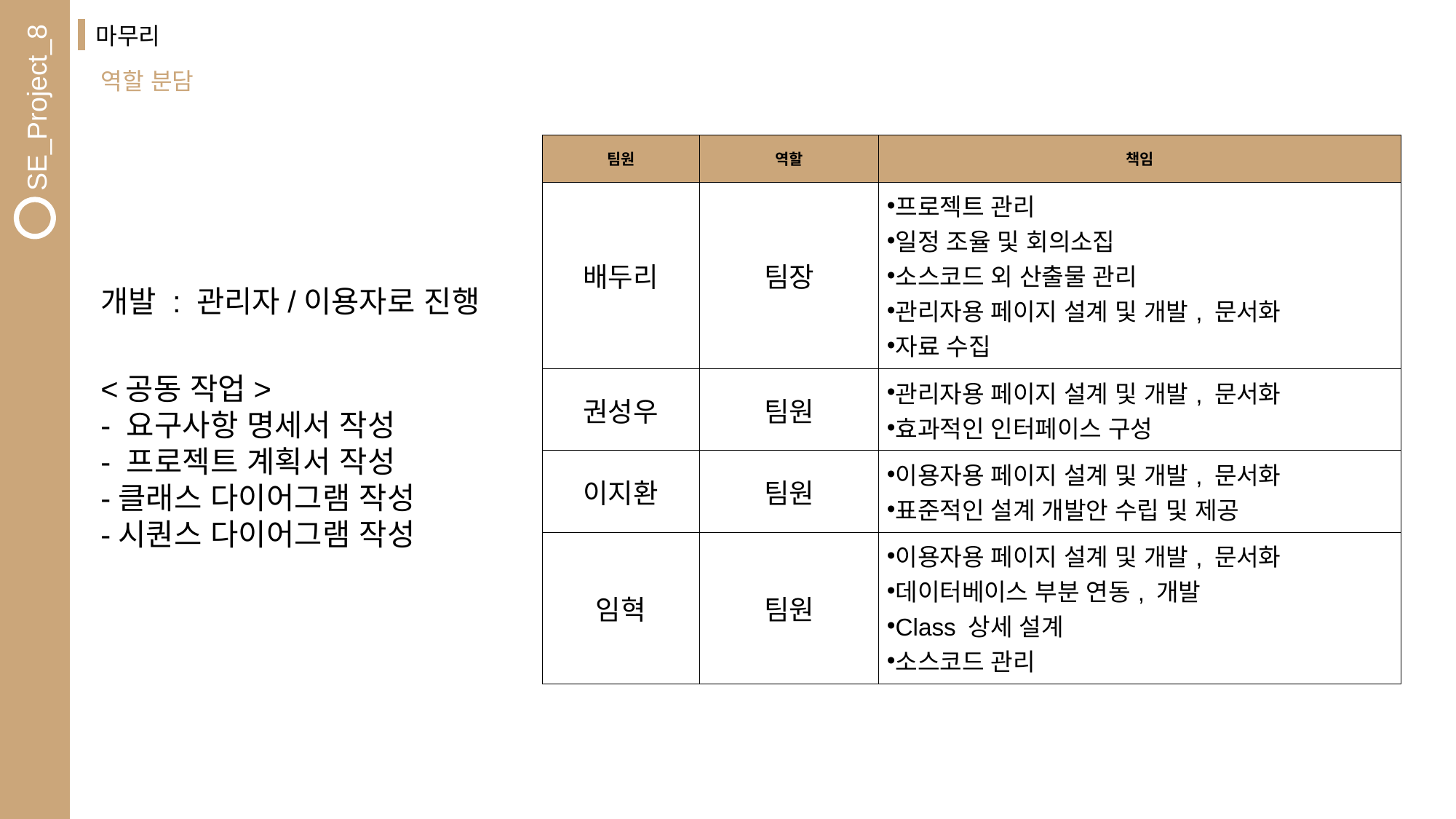

# 마무리
역할 분담
| 팀원 | 역할 | 책임 |
| --- | --- | --- |
| 배두리 | 팀장 | 프로젝트 관리 일정 조율 및 회의소집 소스코드 외 산출물 관리 관리자용 페이지 설계 및 개발, 문서화 자료 수집 |
| 권성우 | 팀원 | 관리자용 페이지 설계 및 개발, 문서화 효과적인 인터페이스 구성 |
| 이지환 | 팀원 | 이용자용 페이지 설계 및 개발, 문서화 표준적인 설계 개발안 수립 및 제공 |
| 임혁 | 팀원 | 이용자용 페이지 설계 및 개발, 문서화 데이터베이스 부분 연동, 개발 Class 상세 설계 소스코드 관리 |
개발 : 관리자/이용자로 진행

<공동 작업>
- 요구사항 명세서 작성
- 프로젝트 계획서 작성
-클래스 다이어그램 작성
-시퀀스 다이어그램 작성